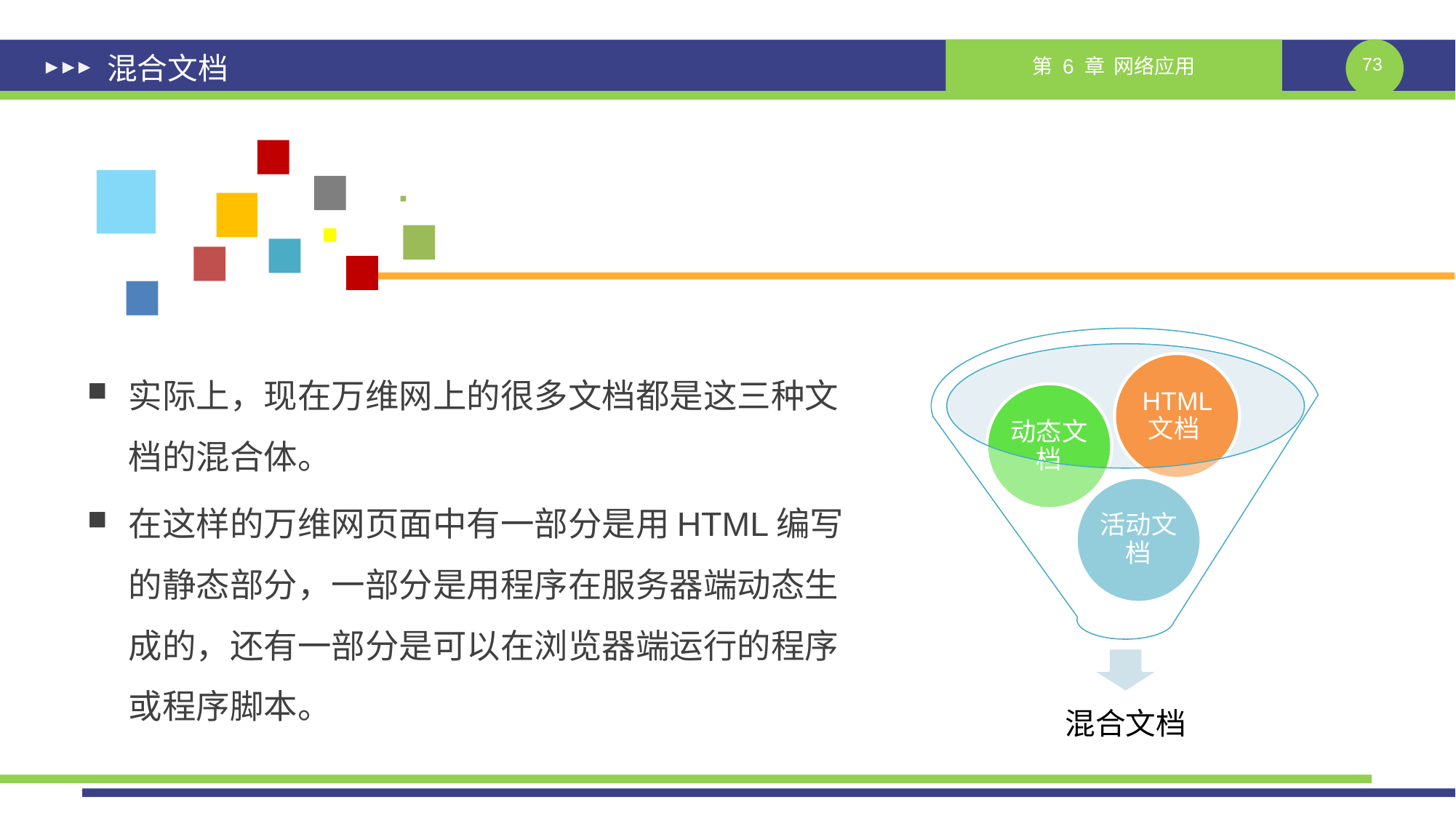

# 混合文档

混合文档
活动文档
动态文档
HTML 文档
实际上，现在万维网上的很多文档都是这三种文档的混合体。
在这样的万维网页面中有一部分是用HTML编写的静态部分，一部分是用程序在服务器端动态生成的，还有一部分是可以在浏览器端运行的程序或程序脚本。

课件制作人：谢钧  谢希仁